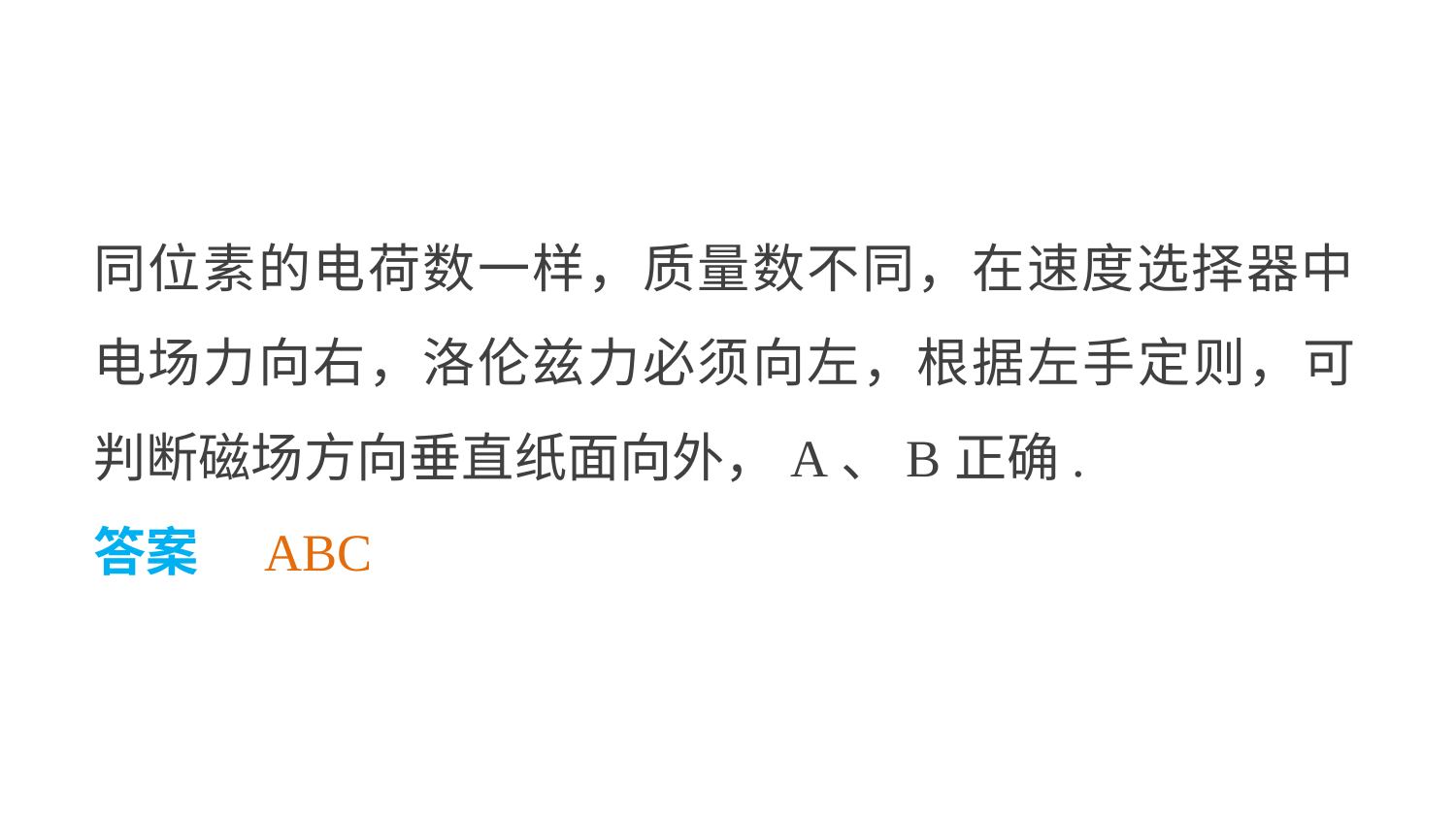

同位素的电荷数一样，质量数不同，在速度选择器中电场力向右，洛伦兹力必须向左，根据左手定则，可判断磁场方向垂直纸面向外，A、B正确.
答案　ABC